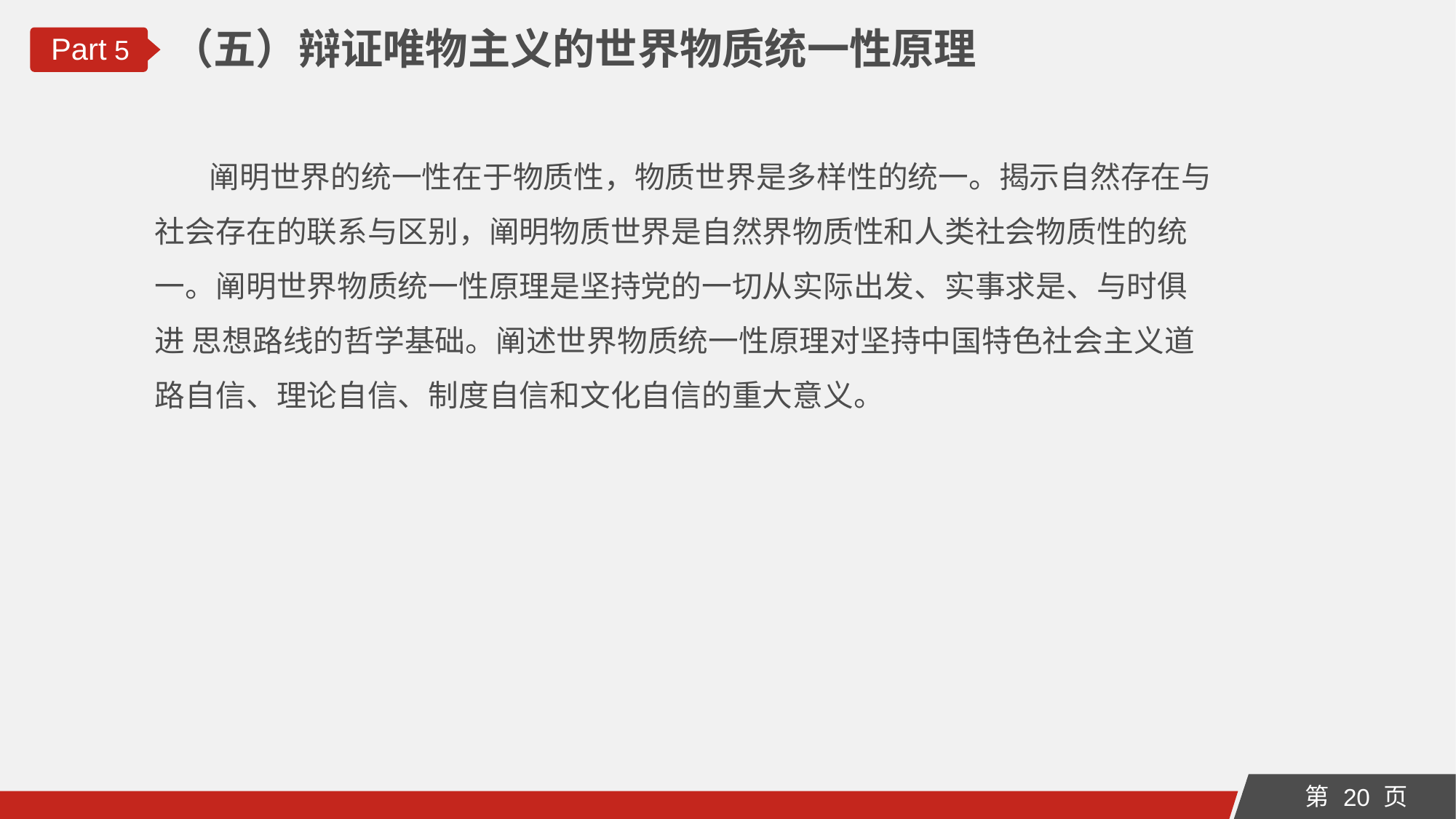

（五）辩证唯物主义的世界物质统一性原理
Part 5

       阐明世界的统一性在于物质性，物质世界是多样性的统一。揭示自然存在与 社会存在的联系与区别，阐明物质世界是自然界物质性和人类社会物质性的统 一。阐明世界物质统一性原理是坚持党的一切从实际出发、实事求是、与时俱进 思想路线的哲学基础。阐述世界物质统一性原理对坚持中国特色社会主义道路自信、理论自信、制度自信和文化自信的重大意义。